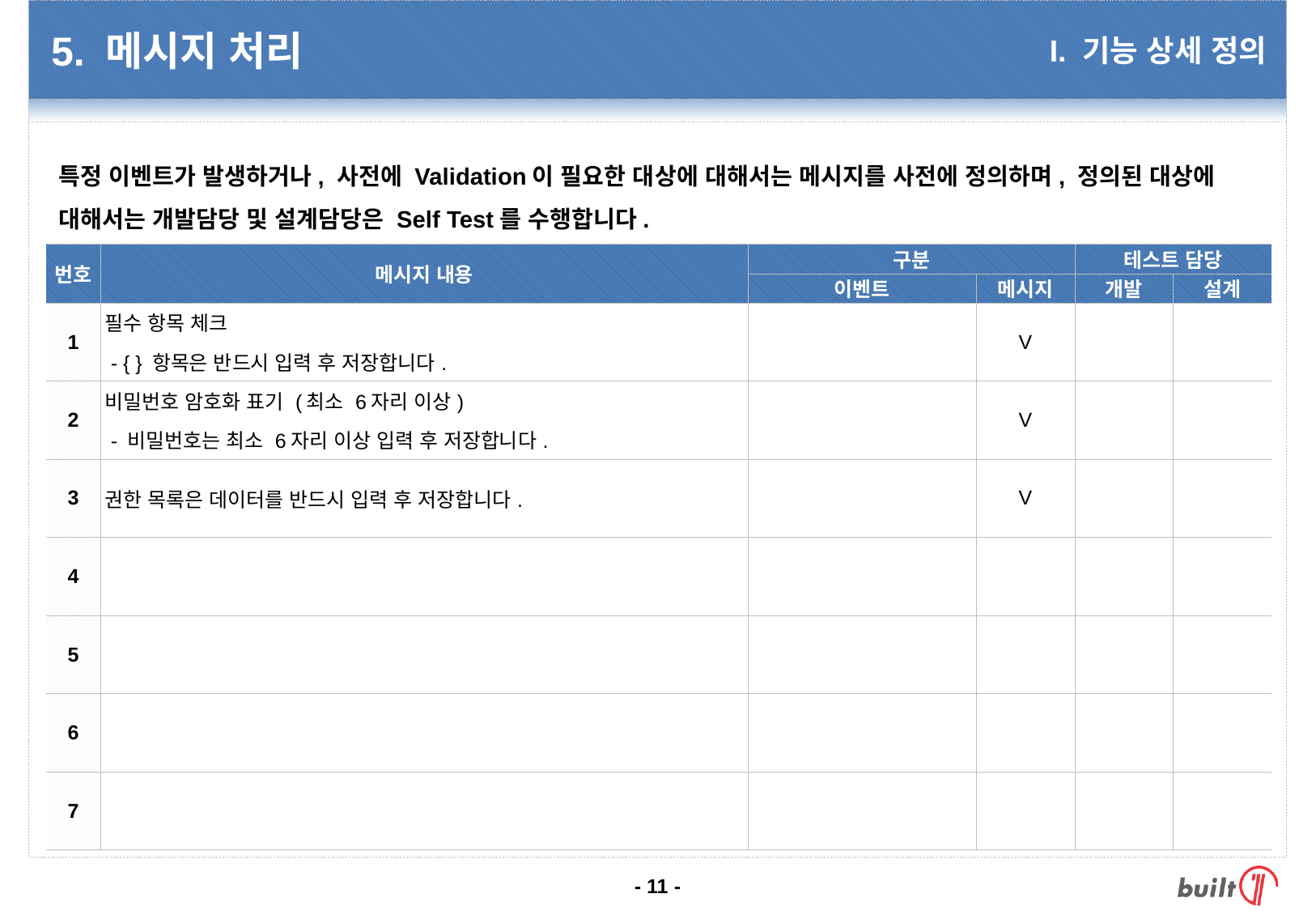

# 5. 메시지 처리
I. 기능 상세 정의
특정 이벤트가 발생하거나, 사전에 Validation이 필요한 대상에 대해서는 메시지를 사전에 정의하며, 정의된 대상에 대해서는 개발담당 및 설계담당은 Self Test를 수행합니다.
| 번호 | 메시지 내용 | 구분 |  | 테스트 담당 |  |
| --- | --- | --- | --- | --- | --- |
|  |  | 이벤트 | 메시지 | 개발 | 설계 |
| 1 | 필수 항목 체크 - { } 항목은 반드시 입력 후 저장합니다. |  | V |  |  |
| 2 | 비밀번호 암호화 표기 (최소 6자리 이상) - 비밀번호는 최소 6자리 이상 입력 후 저장합니다. |  | V |  |  |
| 3 | 권한 목록은 데이터를 반드시 입력 후 저장합니다. |  | V |  |  |
| 4 |  |  |  |  |  |
| 5 |  |  |  |  |  |
| 6 |  |  |  |  |  |
| 7 |  |  |  |  |  |